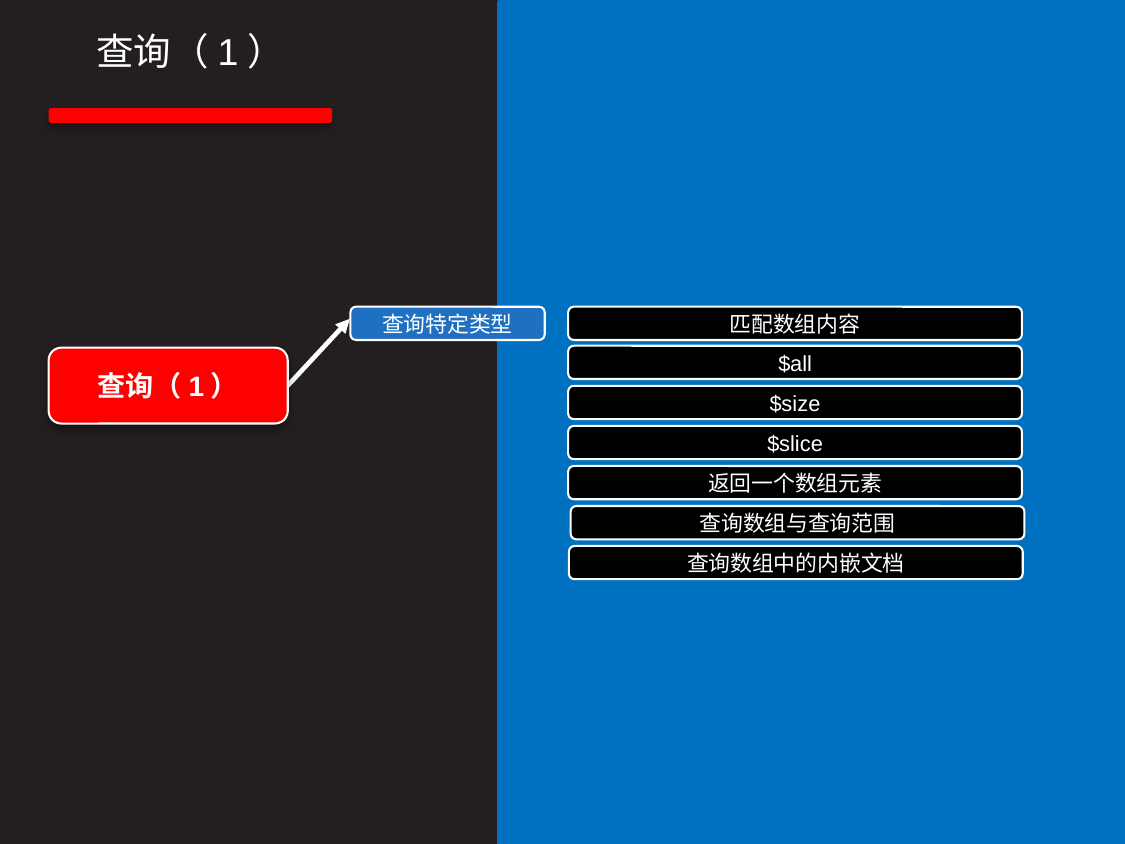

查询（1）
查询特定类型
匹配数组内容
$all
查询（1）
$size
$slice
返回一个数组元素
查询数组与查询范围
查询数组中的内嵌文档